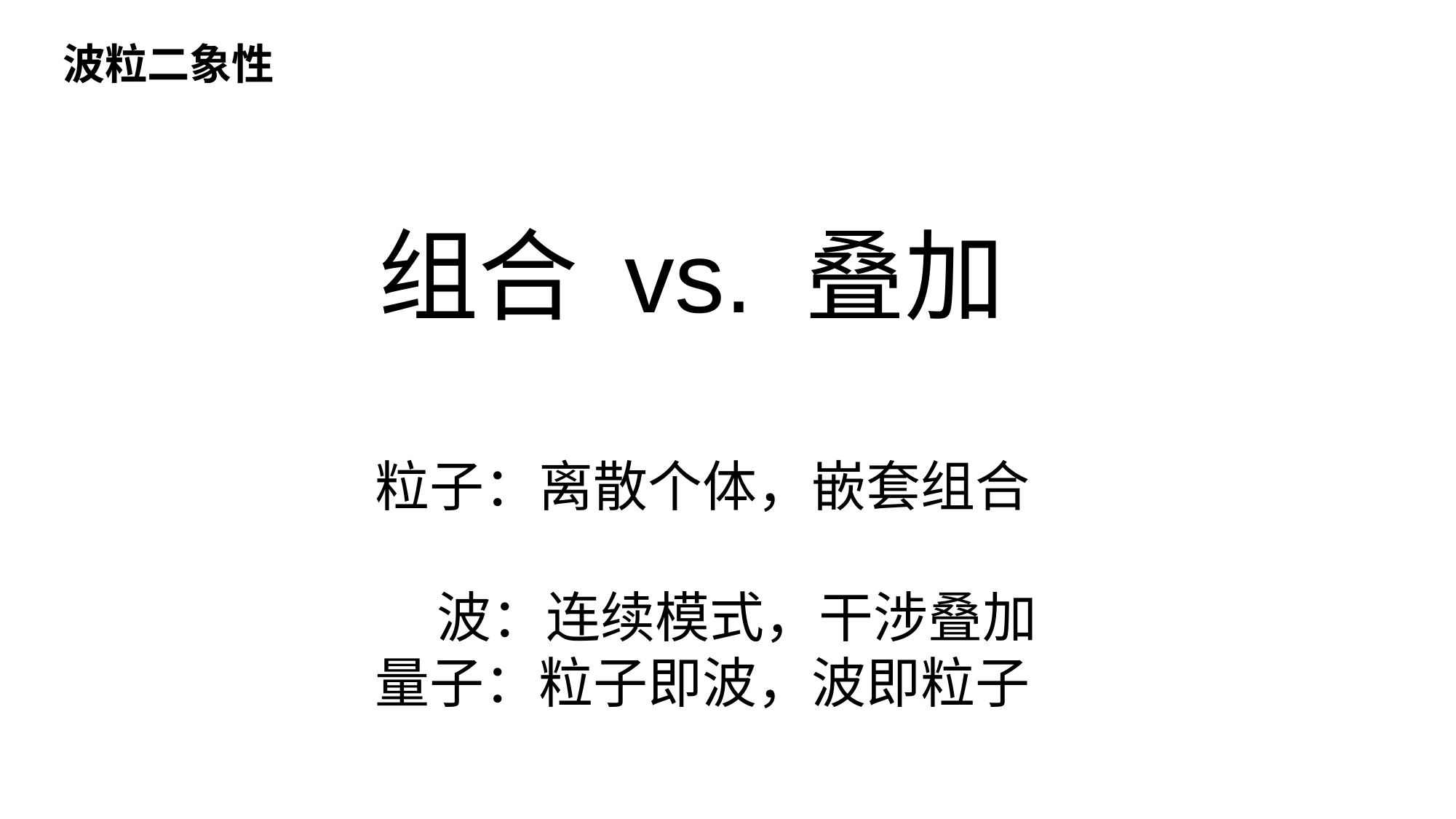

波粒二象性
           组合 vs. 叠加
粒子：离散个体，嵌套组合
    波：连续模式，干涉叠加
量子：粒子即波，波即粒子